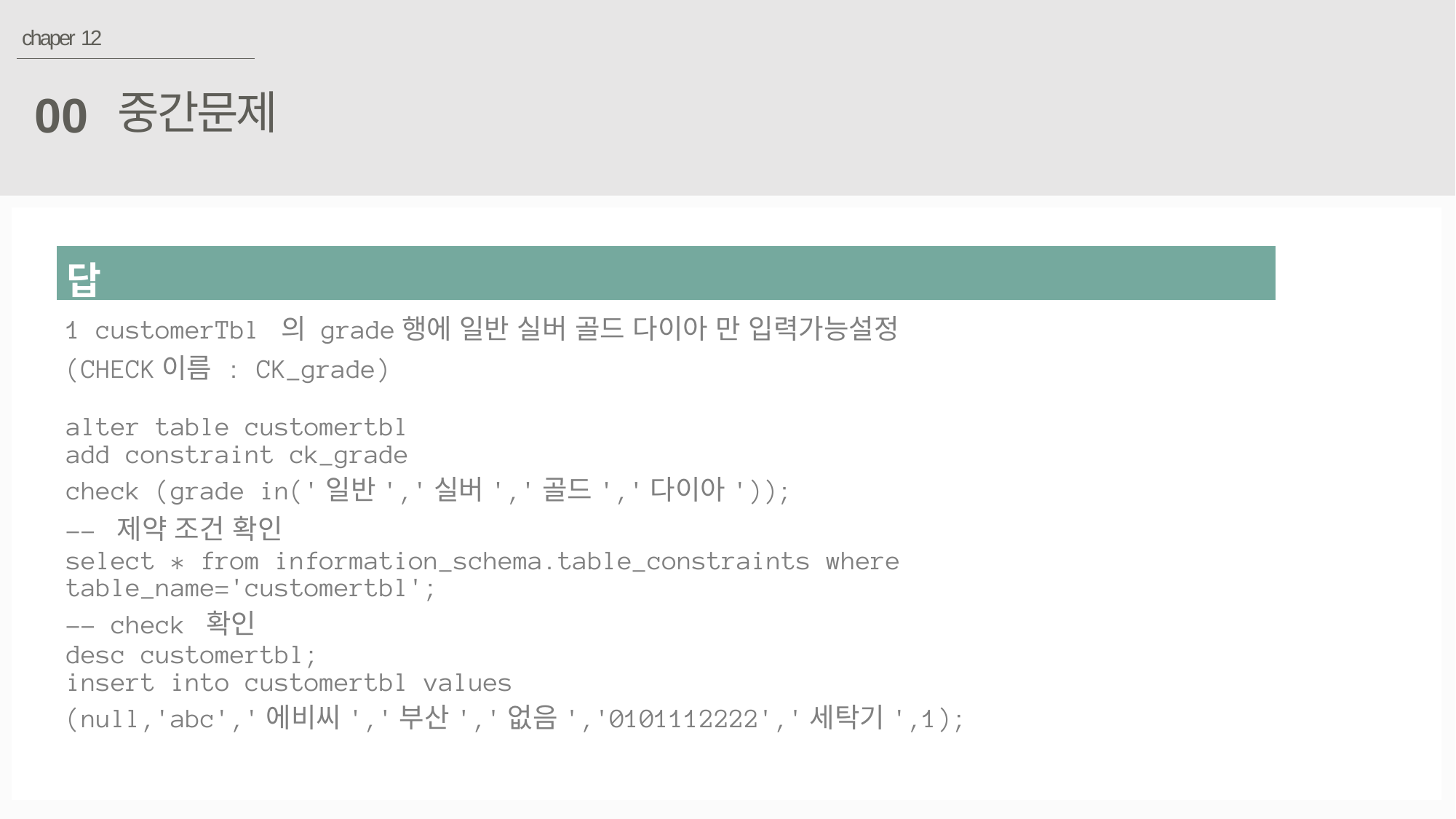

chaper  12
중간문제
00

| 답 |
| --- |
| 1 customerTbl 의 grade행에 일반 실버 골드 다이아 만 입력가능설정 (CHECK이름 : CK\_grade) alter table customertbl add constraint ck\_grade check (grade in('일반','실버','골드','다이아')); -- 제약 조건 확인 select \* from information\_schema.table\_constraints where table\_name='customertbl'; -- check 확인 desc customertbl; insert into customertbl values (null,'abc','에비씨','부산','없음','0101112222','세탁기',1); |